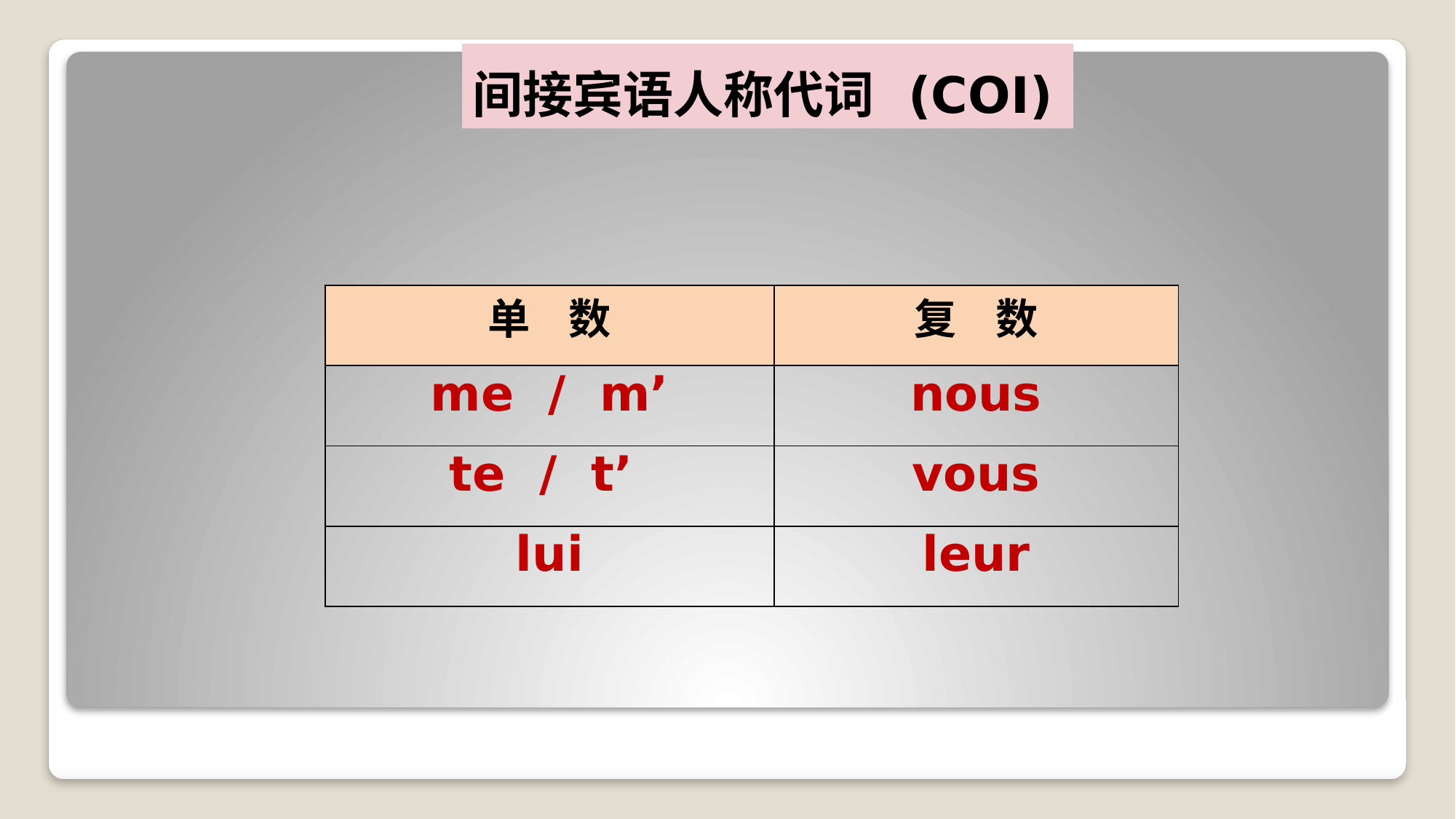

# 间接宾语人称代词  (COI)

| 单 数 | 复 数 |
| --- | --- |
| me / m’ | nous |
| te / t’ | vous |
| lui | leur |